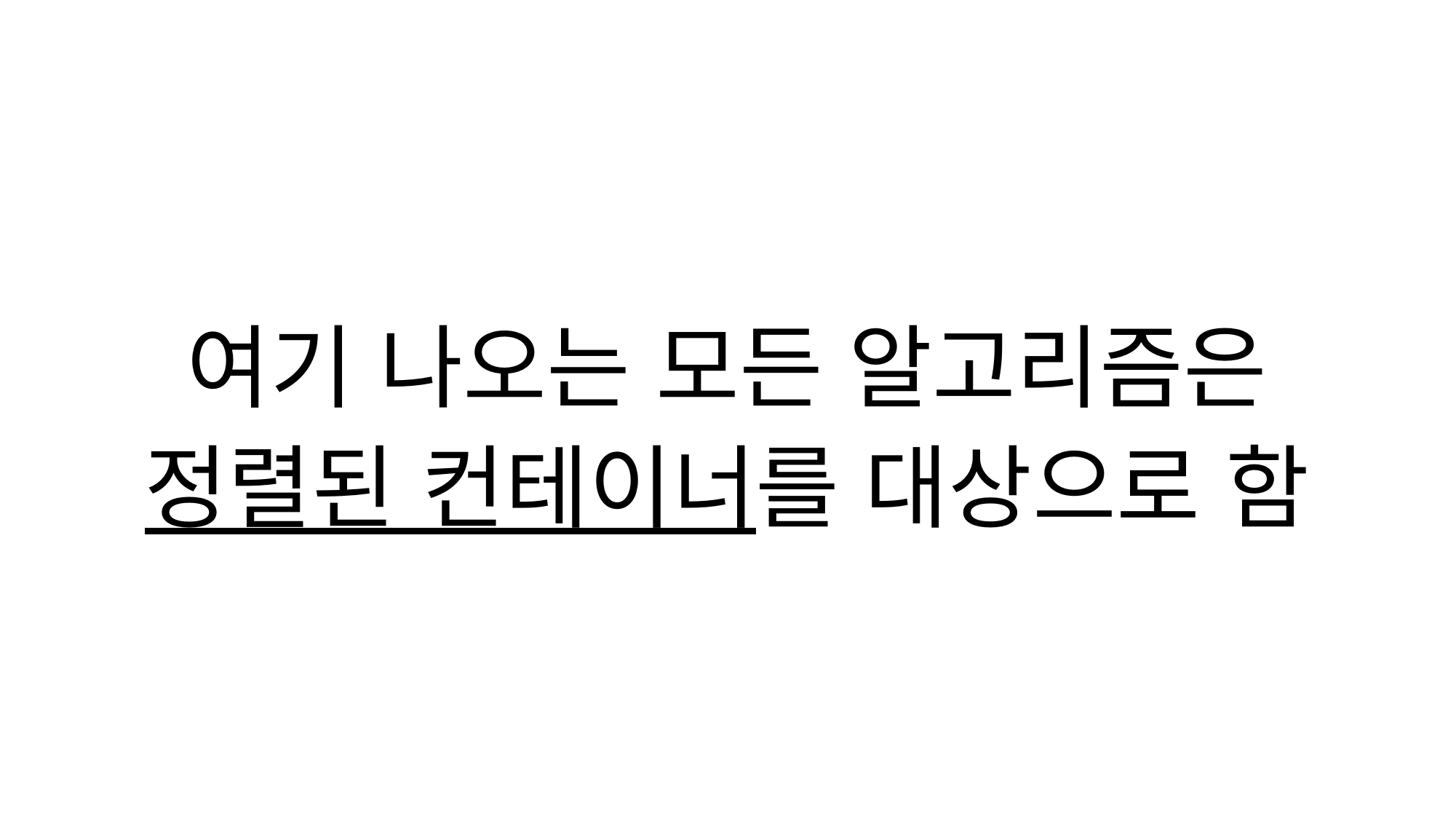

# 여기 나오는 모든 알고리즘은 정렬된 컨테이너를 대상으로 함